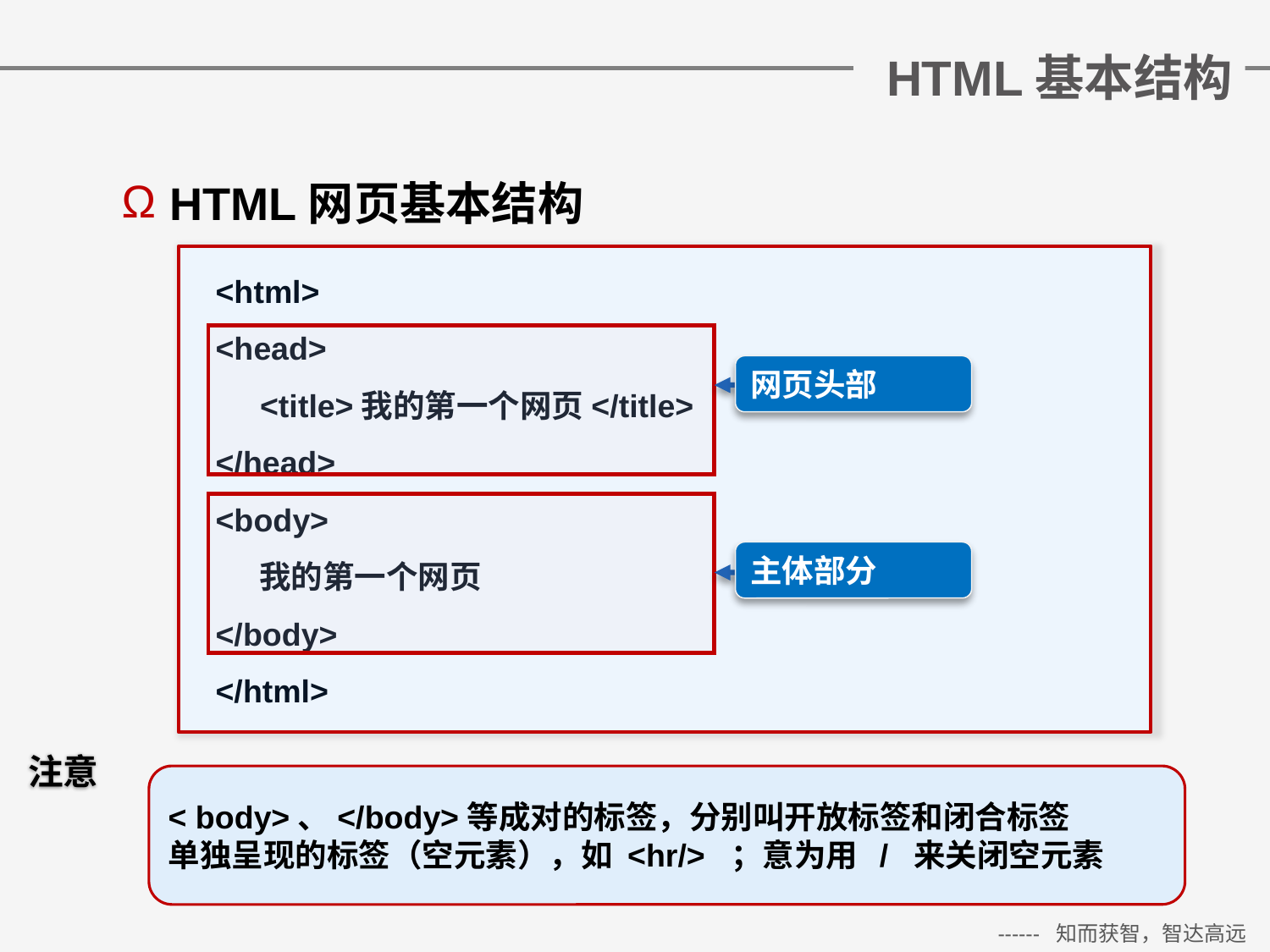

# HTML基本结构
HTML网页基本结构
<html>
<head>
     <title>我的第一个网页</title>
</head>
<body>
     我的第一个网页
</body>
</html>

网页头部

主体部分
注意
< body>、</body>等成对的标签，分别叫开放标签和闭合标签
单独呈现的标签（空元素），如 <hr/>  ；意为用  /  来关闭空元素